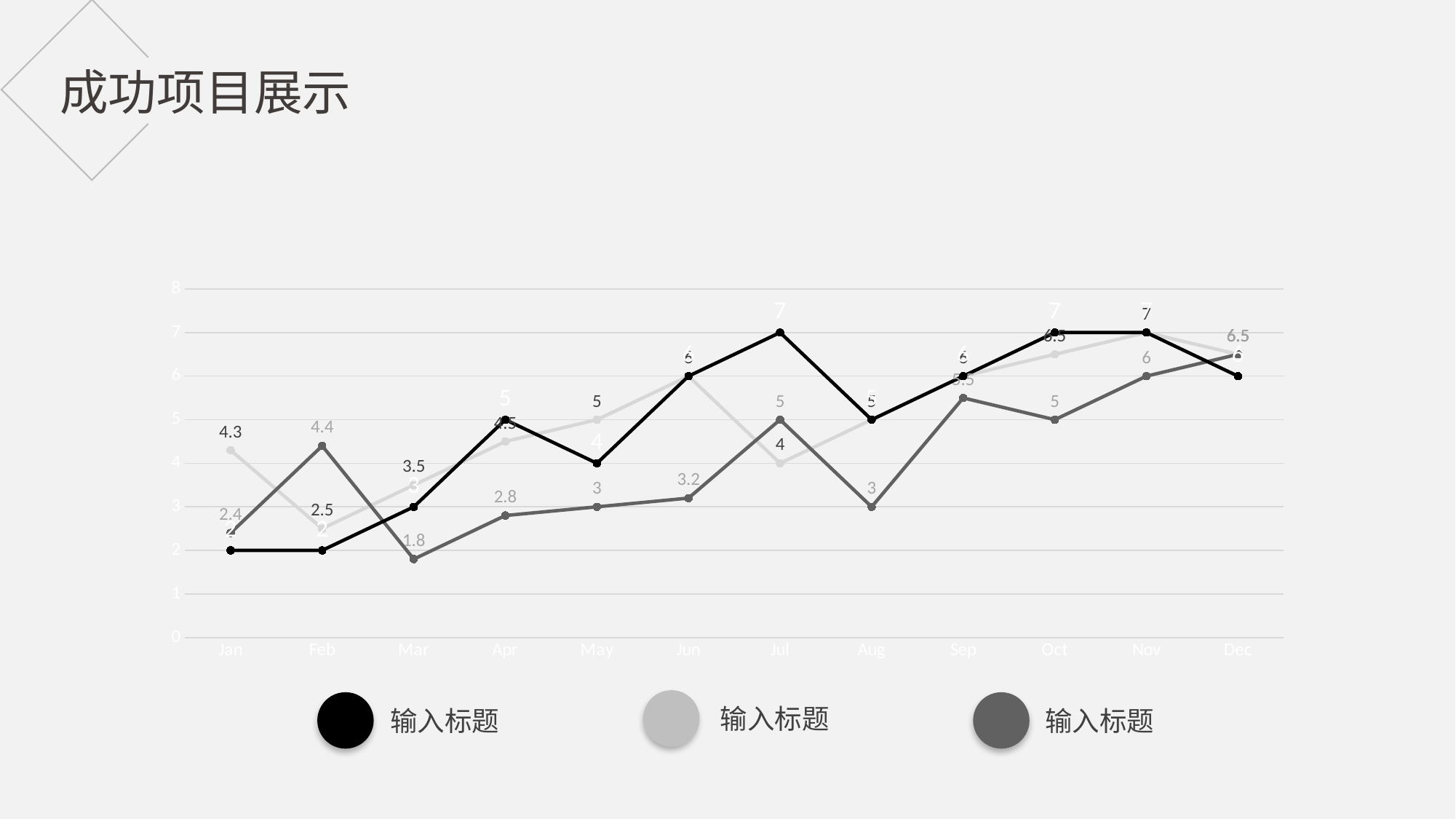

成功项目展示

### Chart

| Category | 系列 1 | 系列 2 | 系列 3 |
|---|---|---|---|
| Jan | 4.3 | 2.4 | 2.0 |
| Feb | 2.5 | 4.4 | 2.0 |
| Mar | 3.5 | 1.8 | 3.0 |
| Apr | 4.5 | 2.8 | 5.0 |
| May | 5.0 | 3.0 | 4.0 |
| Jun | 6.0 | 3.2 | 6.0 |
| Jul | 4.0 | 5.0 | 7.0 |
| Aug | 5.0 | 3.0 | 5.0 |
| Sep | 6.0 | 5.5 | 6.0 |
| Oct | 6.5 | 5.0 | 7.0 |
| Nov | 7.0 | 6.0 | 7.0 |
| Dec | 6.5 | 6.5 | 6.0 |

输入标题
输入标题
输入标题